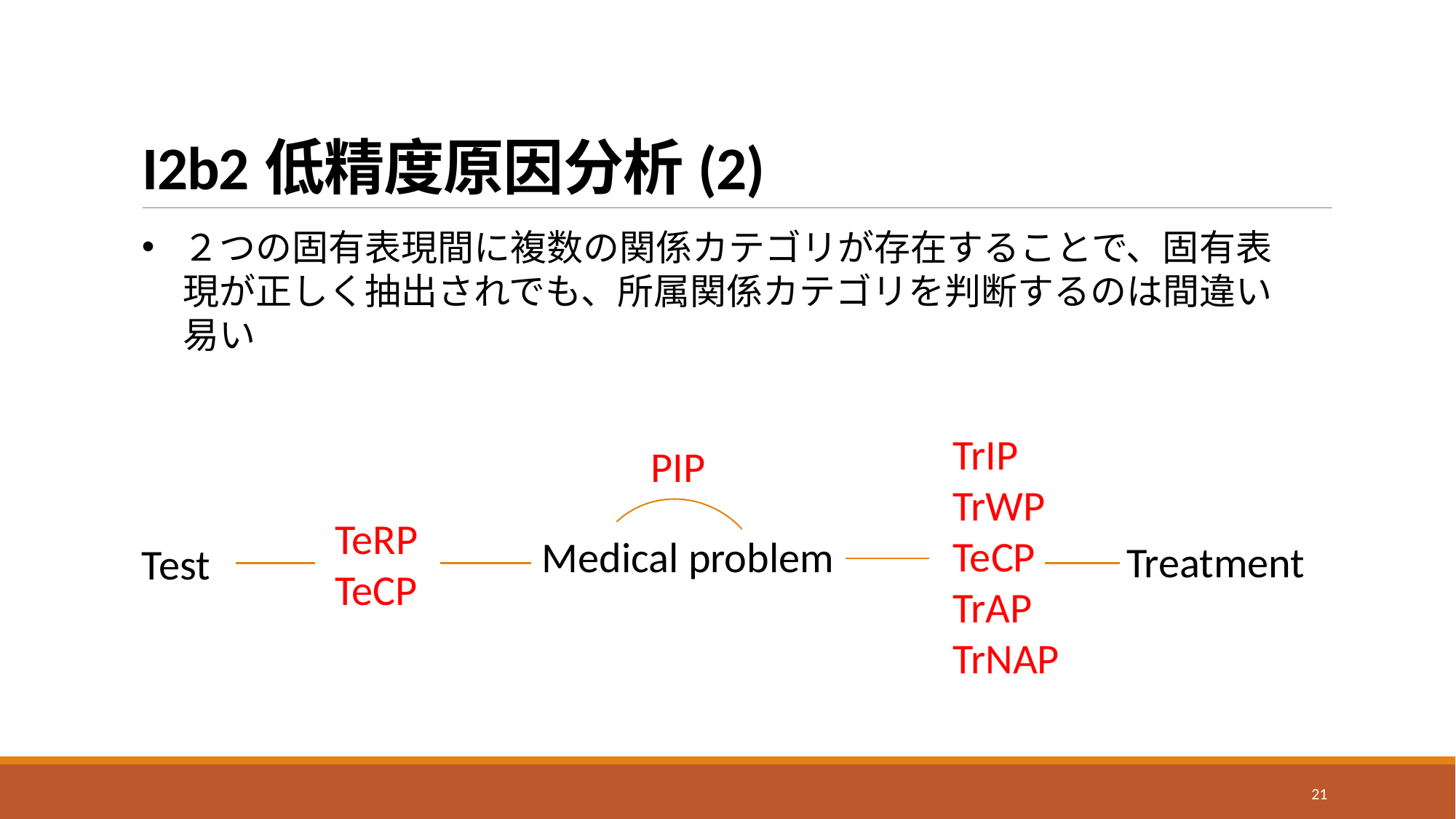

# I2b2低精度原因分析(2)
２つの固有表現間に複数の関係カテゴリが存在することで、固有表現が正しく抽出されでも、所属関係カテゴリを判断するのは間違い易い
TrIP
TrWP
TeCP
TrAP
TrNAP
PIP

TeRP
TeCP
Medical problem
Treatment
Test
21